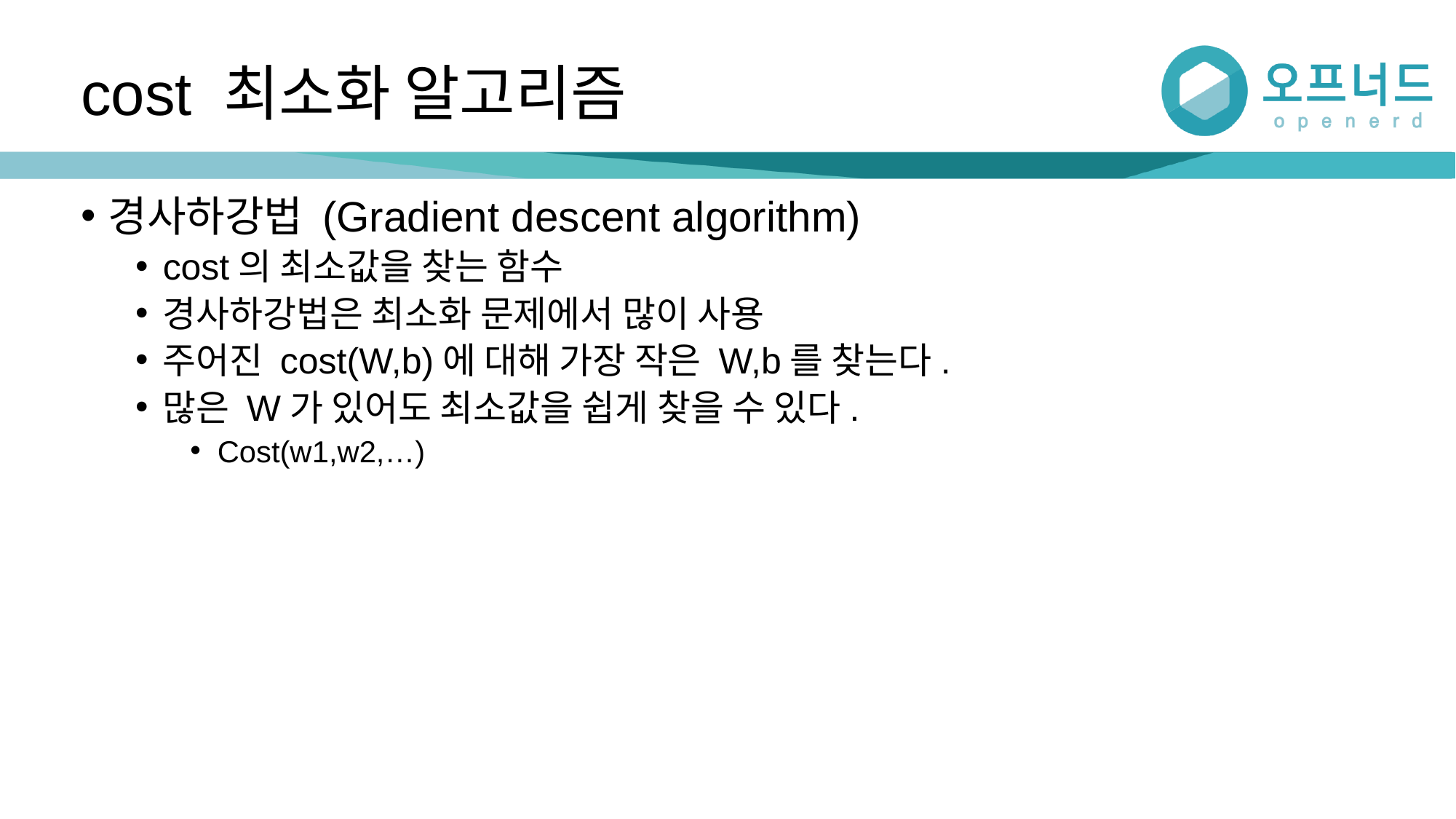

# cost 최소화 알고리즘
경사하강법 (Gradient descent algorithm)
cost의 최소값을 찾는 함수
경사하강법은 최소화 문제에서 많이 사용
주어진 cost(W,b)에 대해 가장 작은 W,b를 찾는다.
많은 W가 있어도 최소값을 쉽게 찾을 수 있다.
Cost(w1,w2,…)